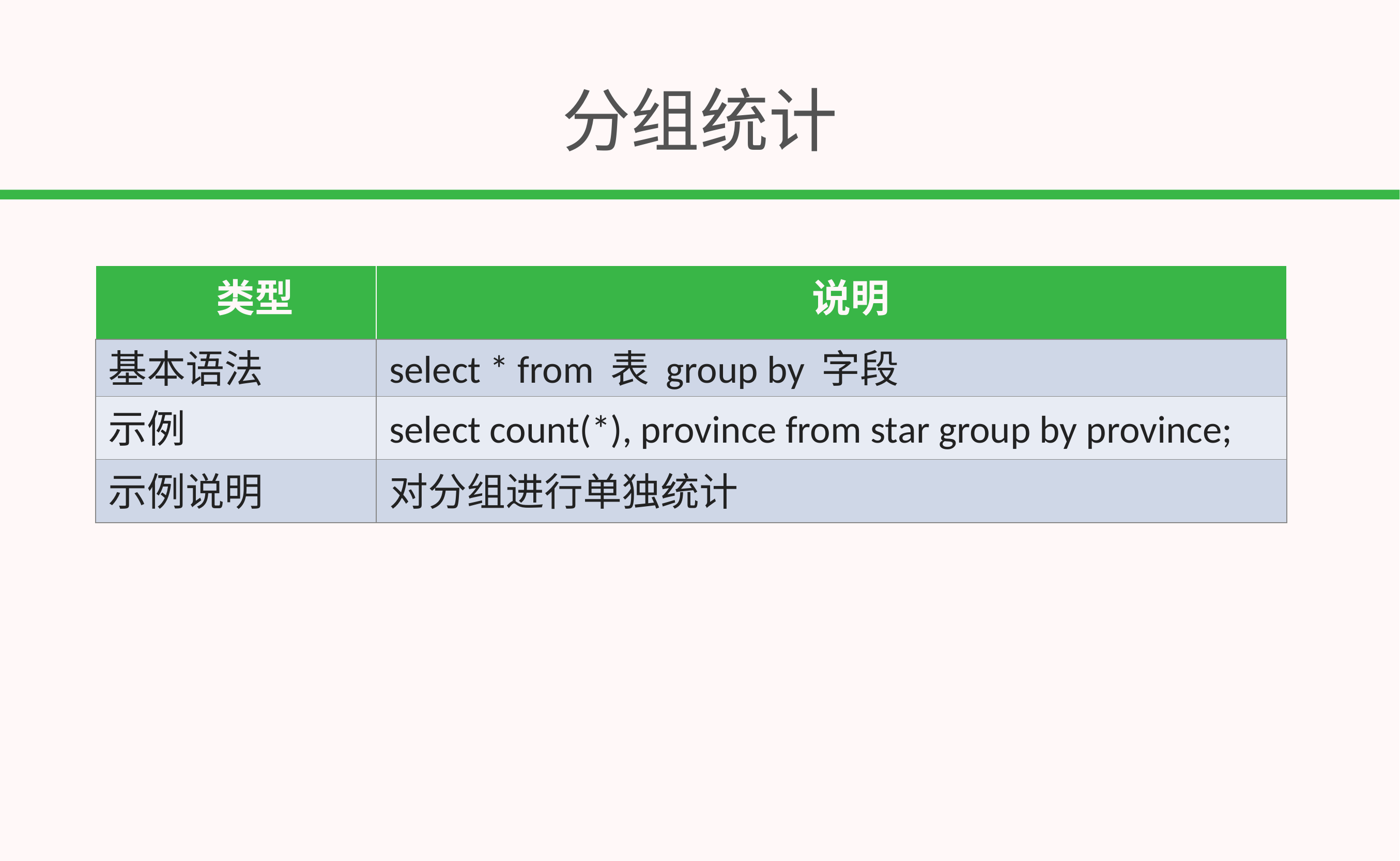

# 分组统计
| 类型 | 说明 |
| --- | --- |
| 基本语法 | select \* from 表 group by 字段 |
| 示例 | select count(\*), province from star group by province; |
| 示例说明 | 对分组进行单独统计 |